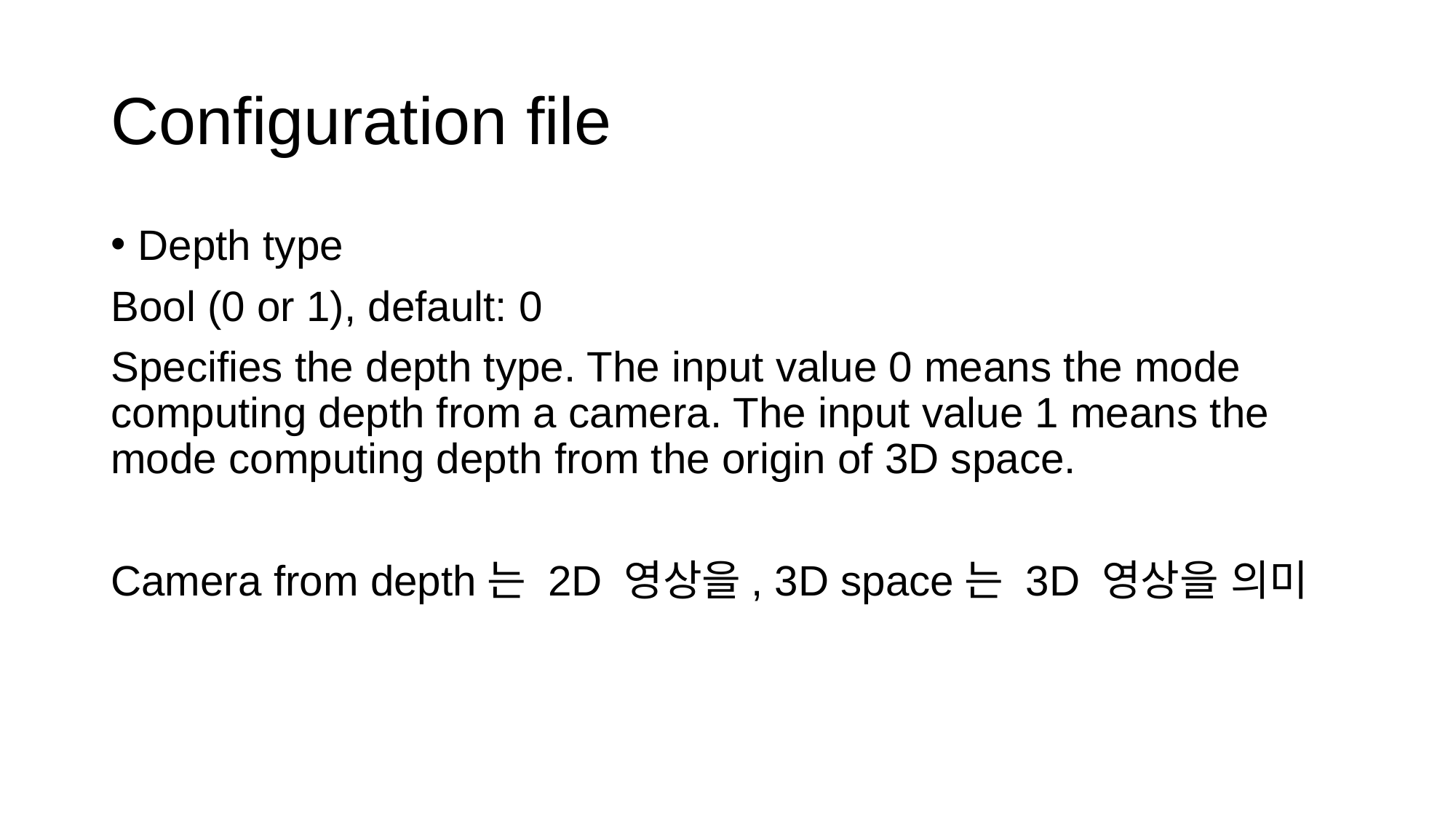

# Configuration file
Depth type
Bool (0 or 1), default: 0
Specifies the depth type. The input value 0 means the mode computing depth from a camera. The input value 1 means the mode computing depth from the origin of 3D space.

Camera from depth는 2D 영상을, 3D space는 3D 영상을 의미